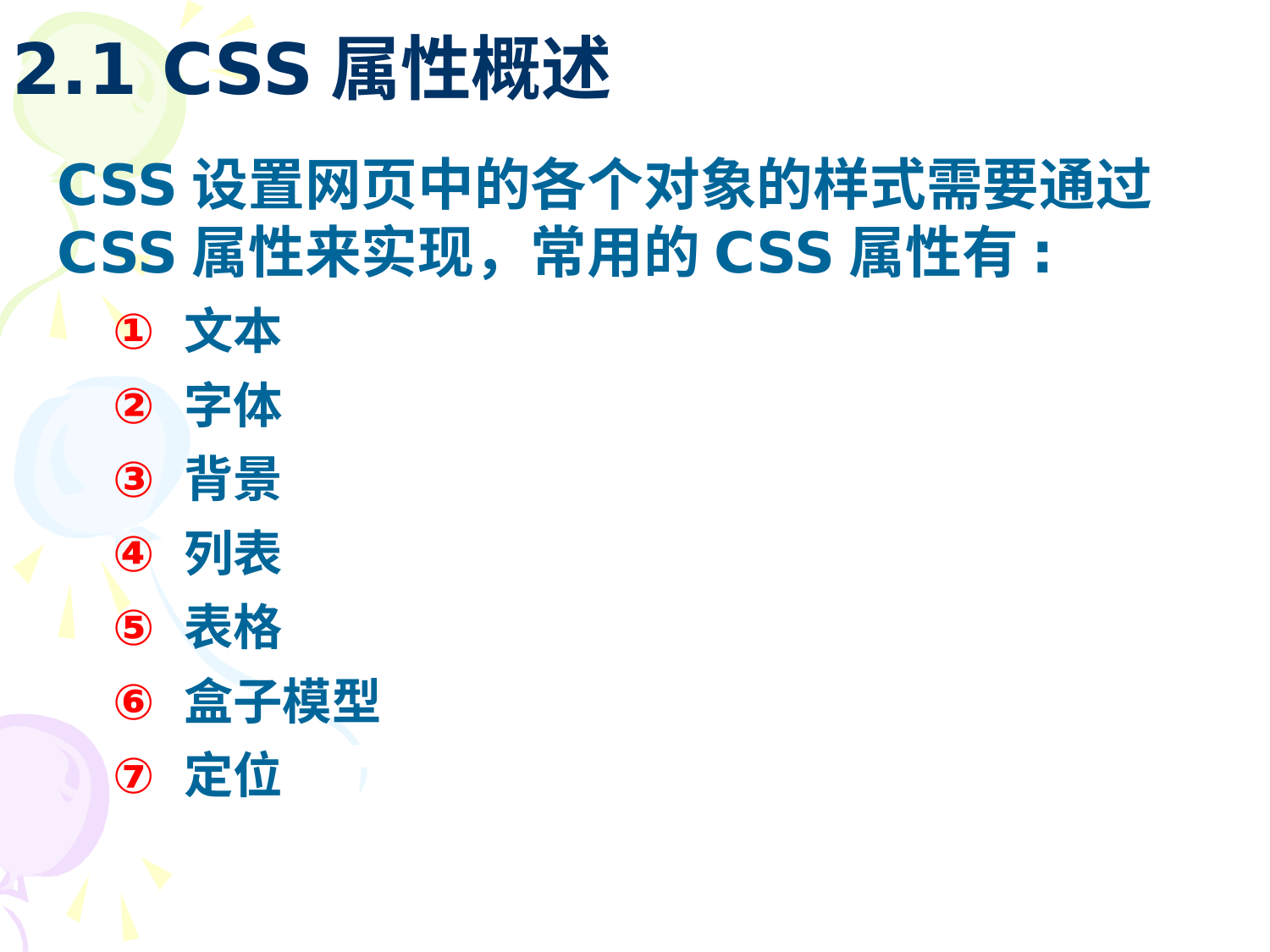

# 2.1 CSS属性概述
CSS设置网页中的各个对象的样式需要通过CSS属性来实现，常用的CSS属性有:
文本
字体
背景
列表
表格
盒子模型
定位